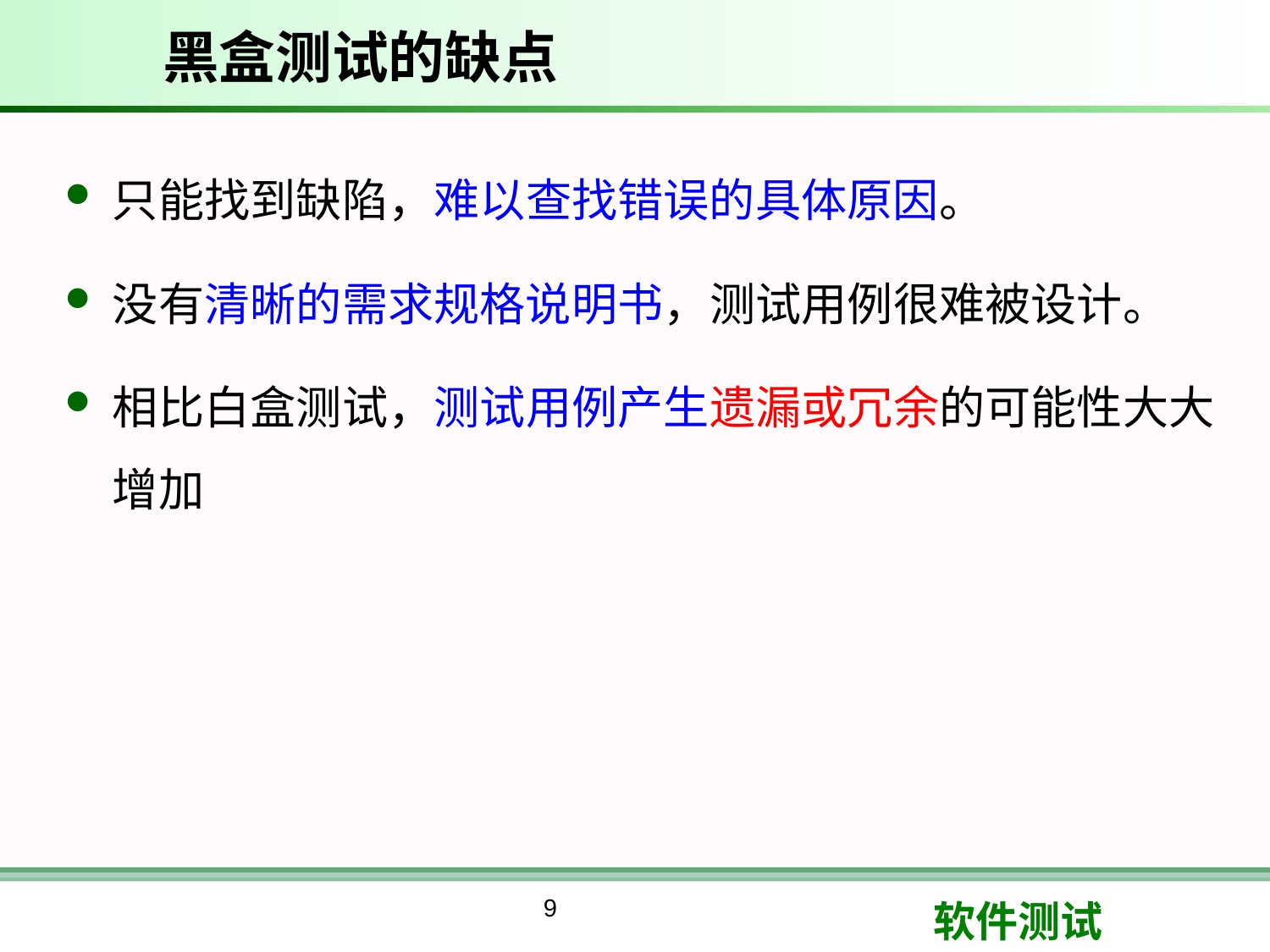

# 黑盒测试的缺点
只能找到缺陷，难以查找错误的具体原因。
没有清晰的需求规格说明书，测试用例很难被设计。
相比白盒测试，测试用例产生遗漏或冗余的可能性大大增加
9